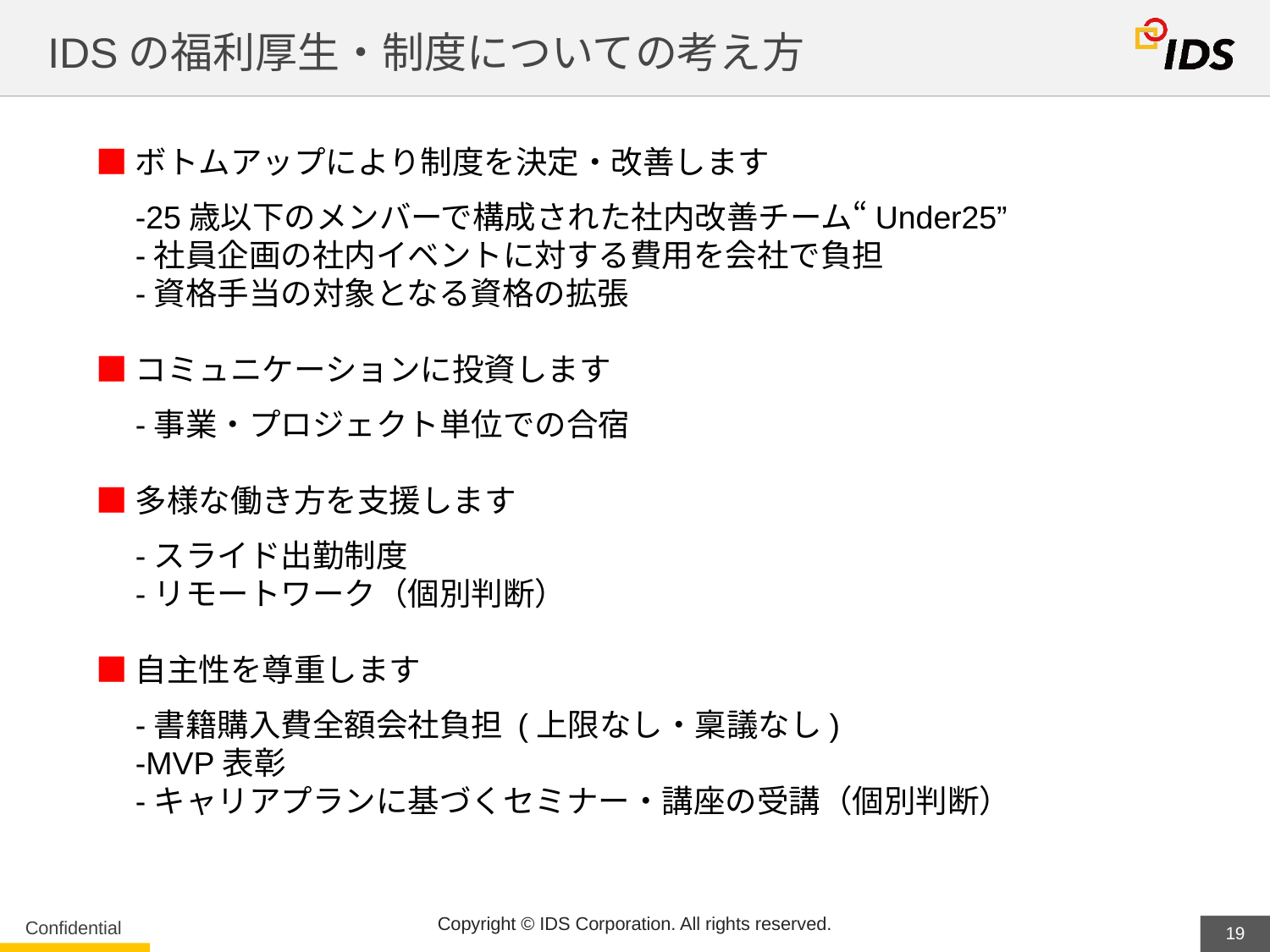

# IDSの福利厚生・制度についての考え方
■ボトムアップにより制度を決定・改善します

　-25歳以下のメンバーで構成された社内改善チーム“Under25”
　-社員企画の社内イベントに対する費用を会社で負担
　-資格手当の対象となる資格の拡張

■コミュニケーションに投資します

　-事業・プロジェクト単位での合宿

■多様な働き方を支援します

　-スライド出勤制度
　-リモートワーク（個別判断）

■自主性を尊重します

　-書籍購入費全額会社負担 (上限なし・稟議なし)
　-MVP表彰
　-キャリアプランに基づくセミナー・講座の受講（個別判断）